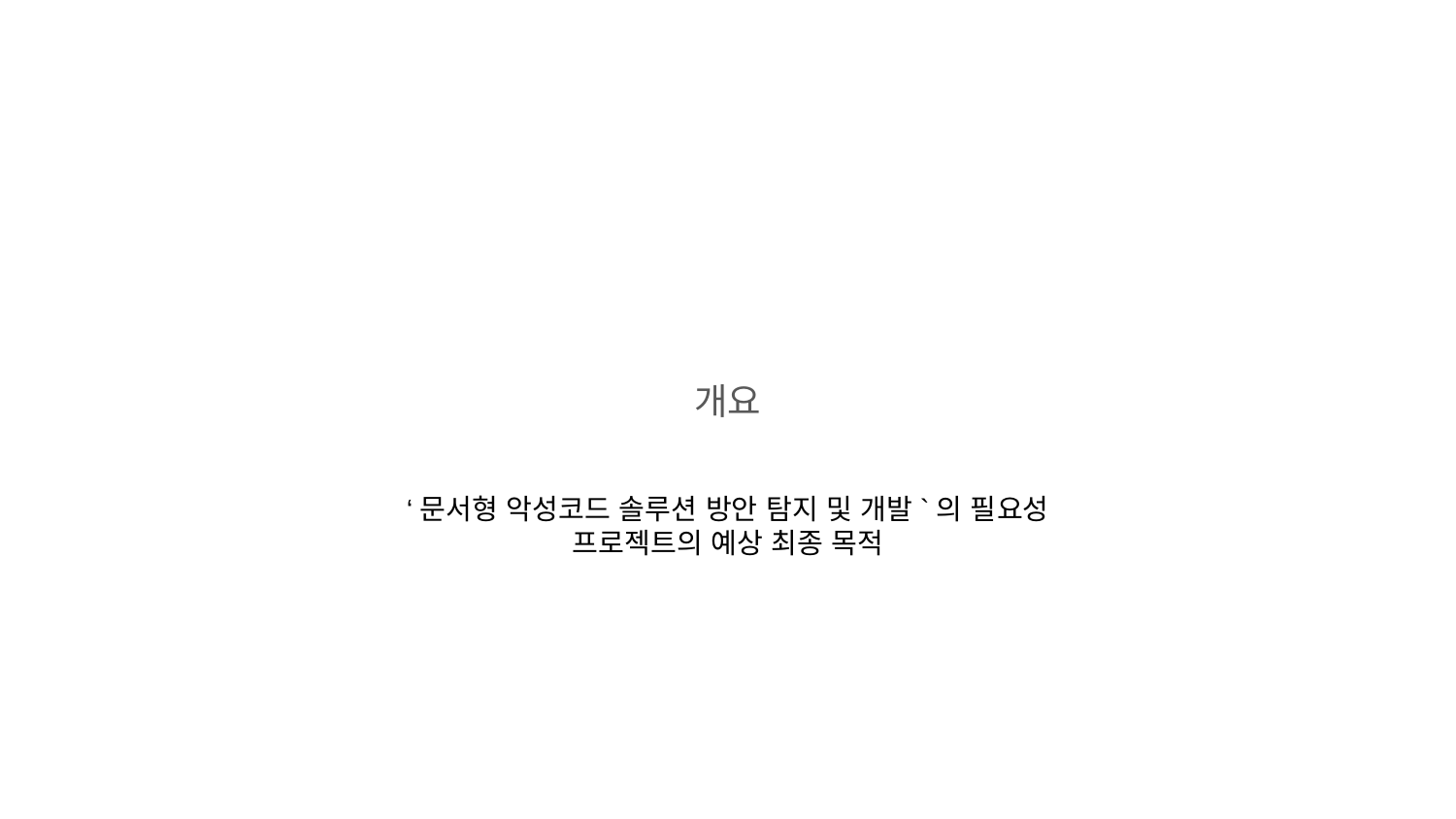

개요
‘문서형 악성코드 솔루션 방안 탐지 및 개발`의 필요성
프로젝트의 예상 최종 목적